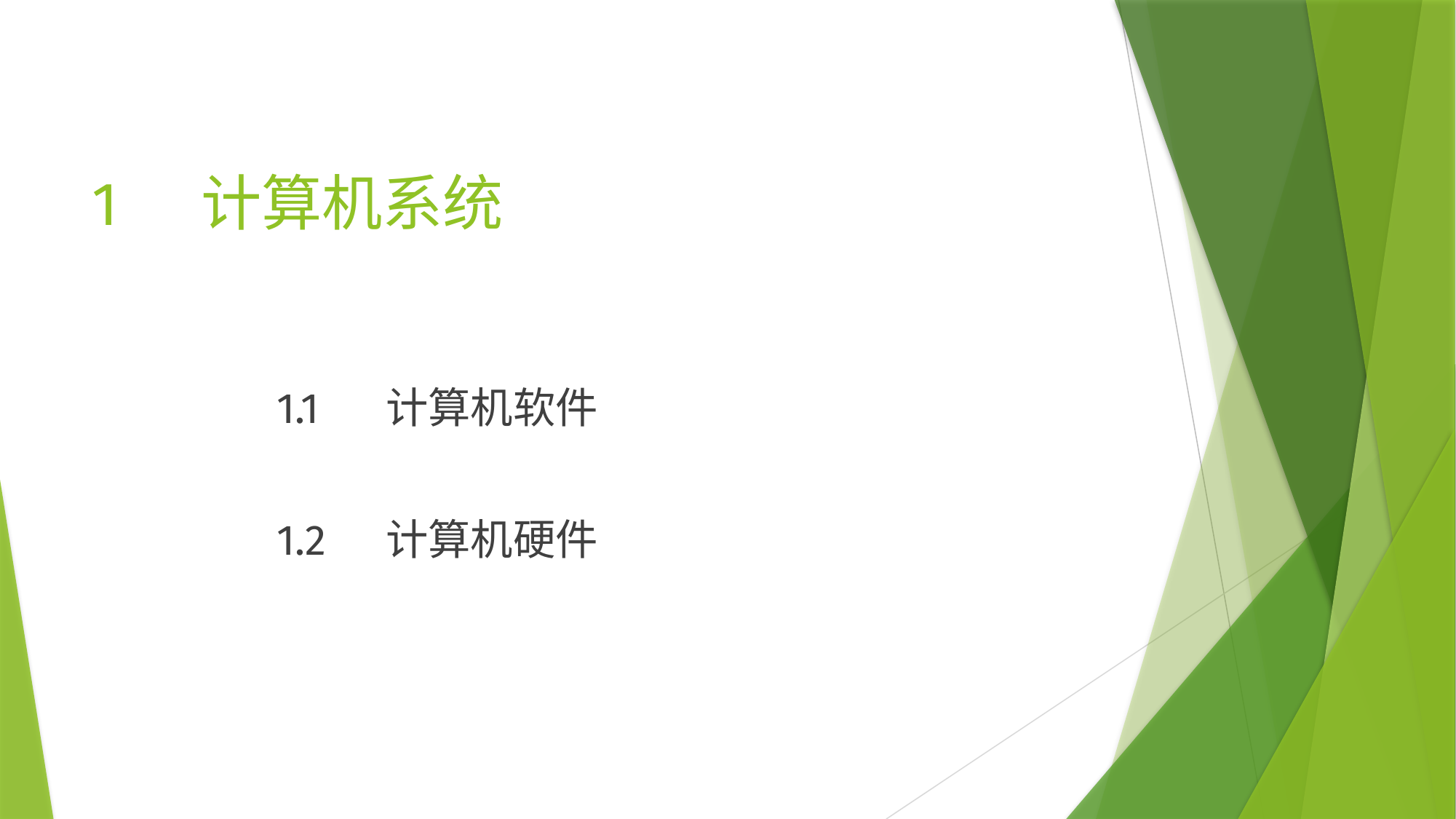

# 1 	计算机系统
1.1 	计算机软件

1.2 	计算机硬件